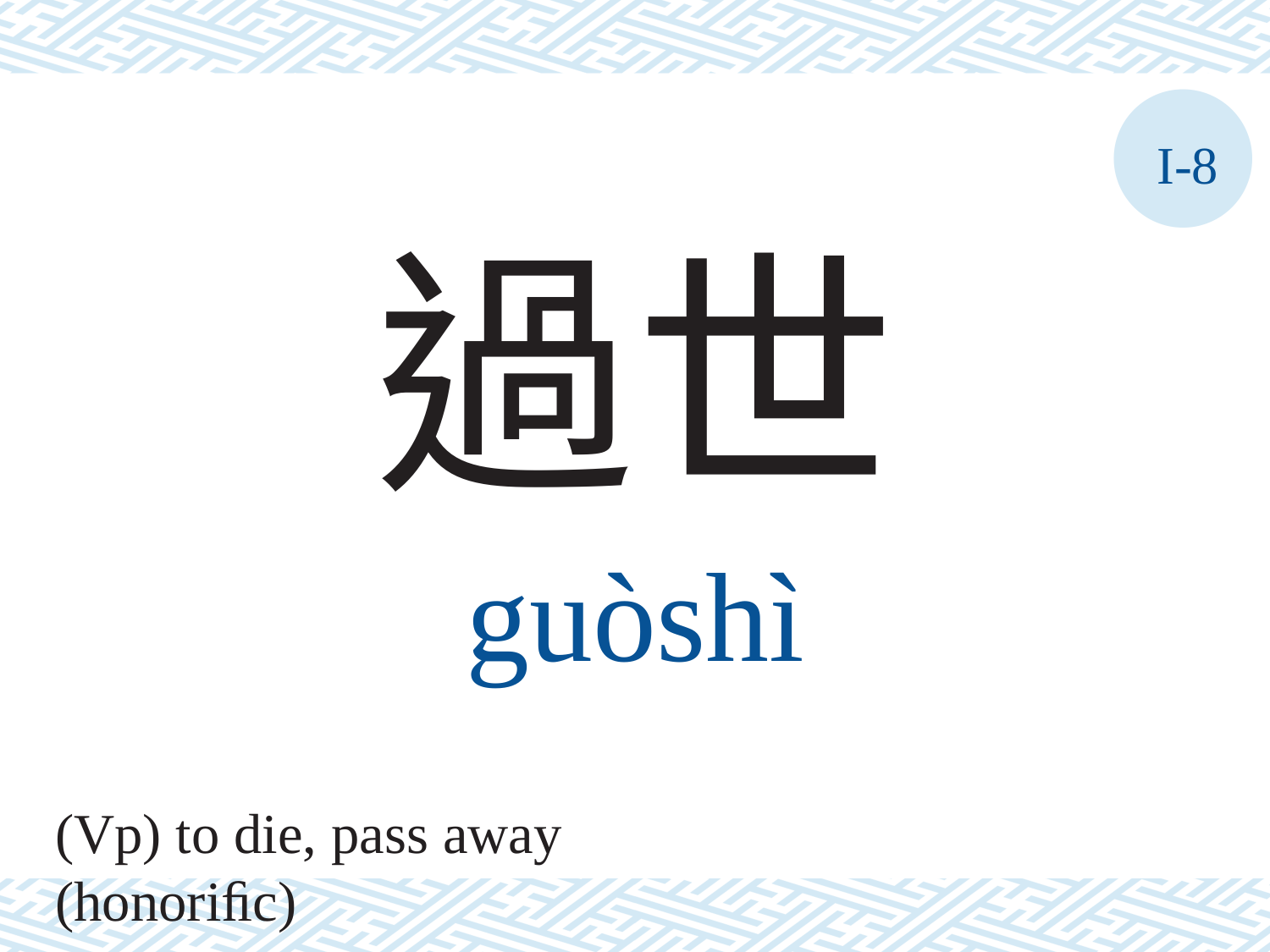

I-8
過世
guòshì
(Vp) to die, pass away (honoriﬁc)